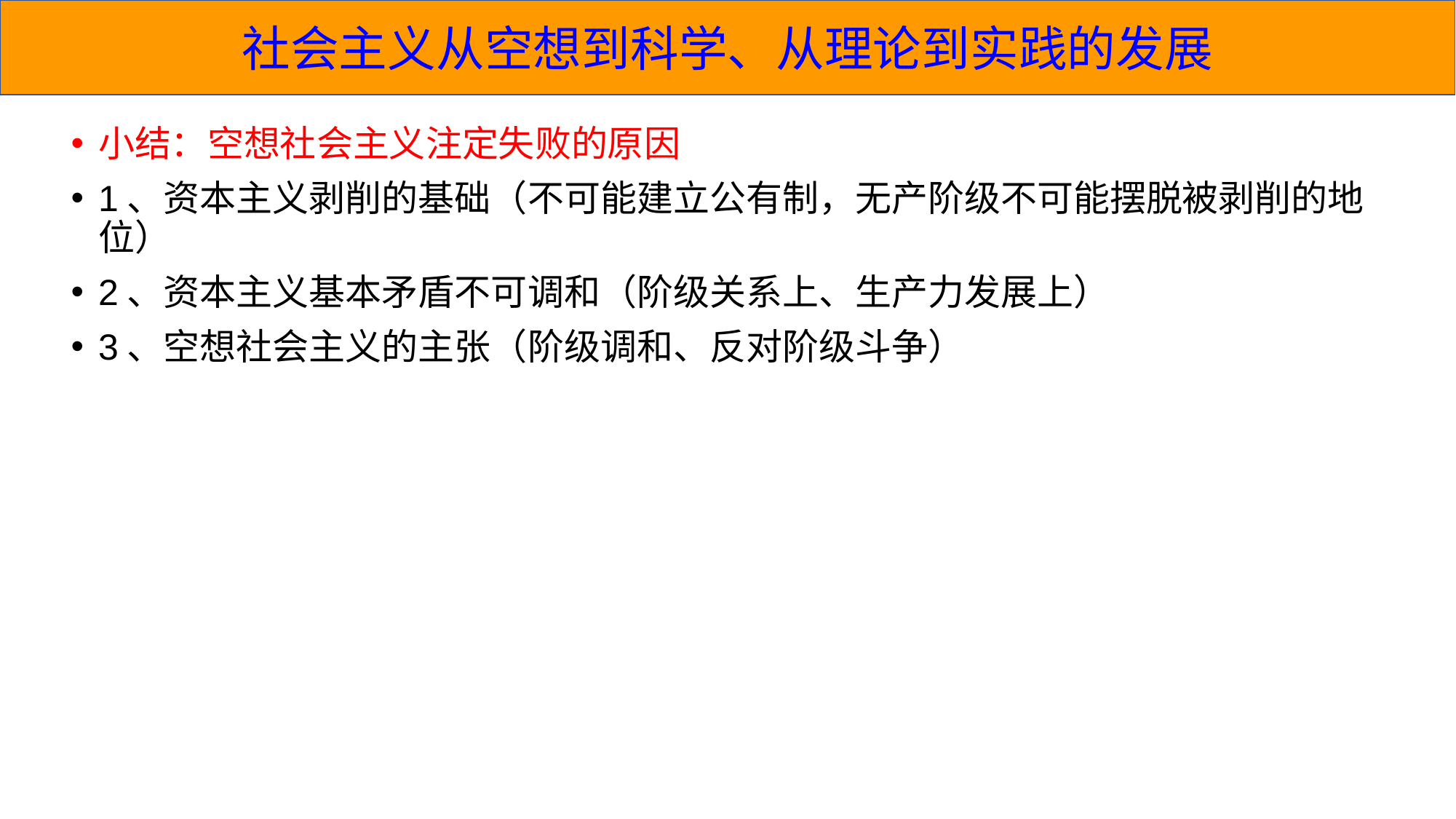

社会主义从空想到科学、从理论到实践的发展
小结：空想社会主义注定失败的原因
1、资本主义剥削的基础（不可能建立公有制，无产阶级不可能摆脱被剥削的地位）
2、资本主义基本矛盾不可调和（阶级关系上、生产力发展上）
3、空想社会主义的主张（阶级调和、反对阶级斗争）